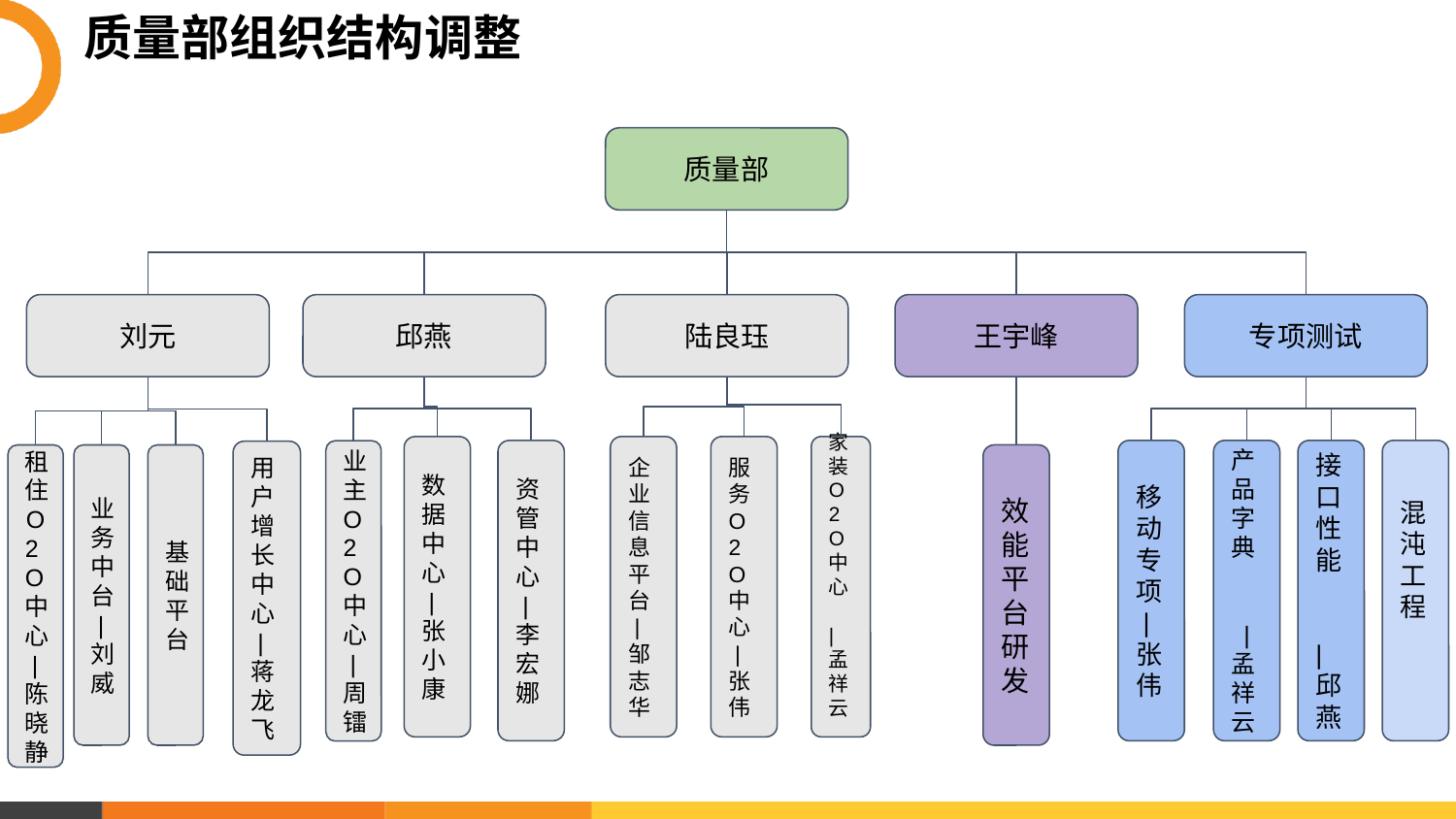

# 质量部组织结构调整
质量部
邱燕
陆良珏
刘元
王宇峰
专项测试
家装O2O中心     |
孟祥云

企业信息平台
 |
邹志华
服务O
2
O
中心
 |
张伟
数据中心
 |
张小康
混沌工程
移动专项
 |张伟
产品字典            |
孟祥云
接口性能          |邱燕
资管中心
 |
李宏娜
业主O2O中心
 |
周镭
用户增长中心
 |
蒋龙飞
效能平台研发
业务中台
 |
刘威
基础平台
租住O
2O中心
 |
陈晓静